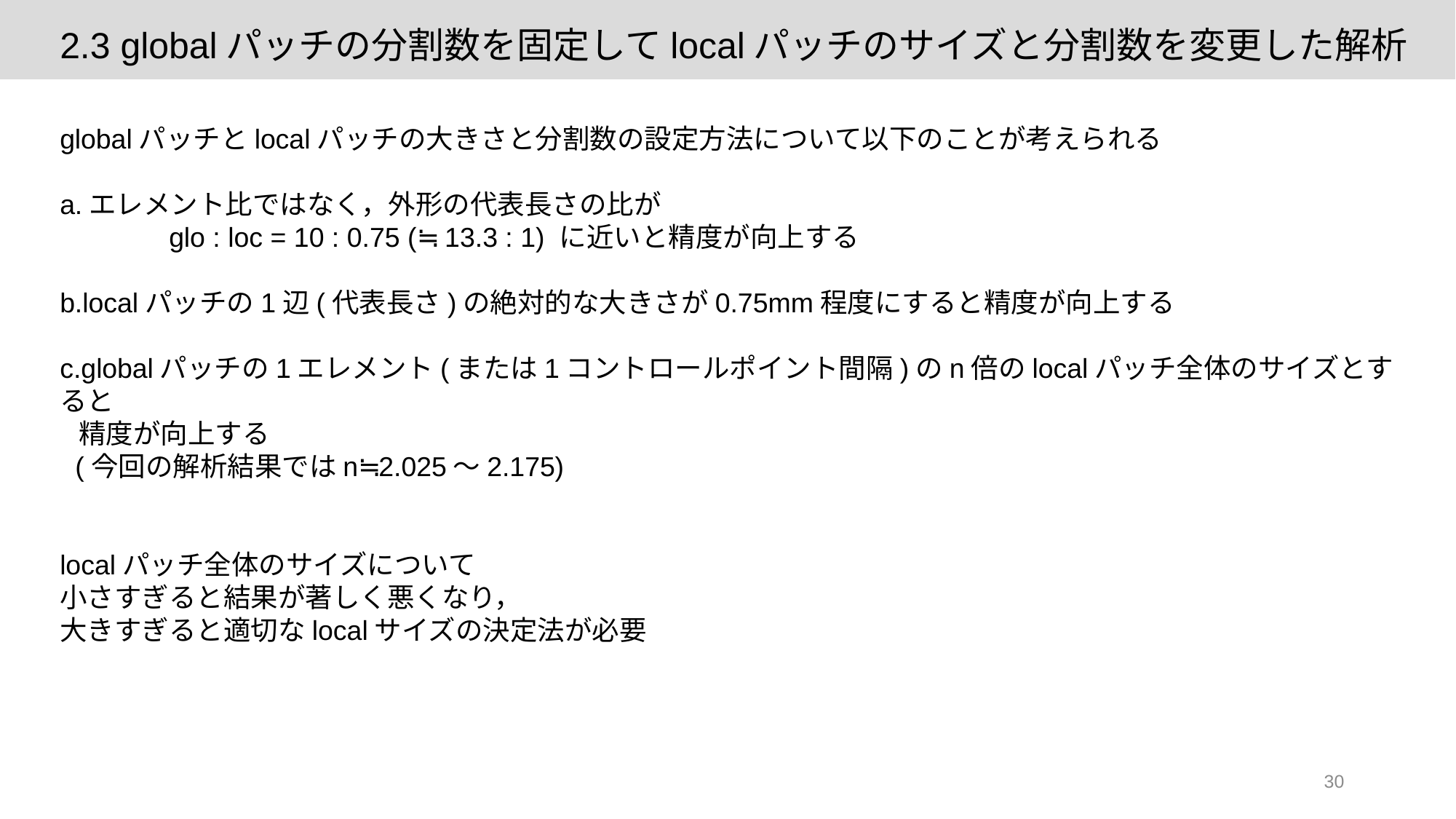

2.3 globalパッチの分割数を固定してlocalパッチのサイズと分割数を変更した解析

globalパッチとlocalパッチの大きさと分割数の設定方法について以下のことが考えられる

a.エレメント比ではなく，外形の代表長さの比が
	glo : loc = 10 : 0.75 (≒ 13.3 : 1) に近いと精度が向上する

b.localパッチの1辺(代表長さ)の絶対的な大きさが0.75mm程度にすると精度が向上する

c.globalパッチの1エレメント(または1コントロールポイント間隔)のn倍のlocalパッチ全体のサイズとすると
  精度が向上する
  (今回の解析結果ではn≒2.025～2.175)

localパッチ全体のサイズについて
小さすぎると結果が著しく悪くなり，
大きすぎると適切なlocalサイズの決定法が必要
30